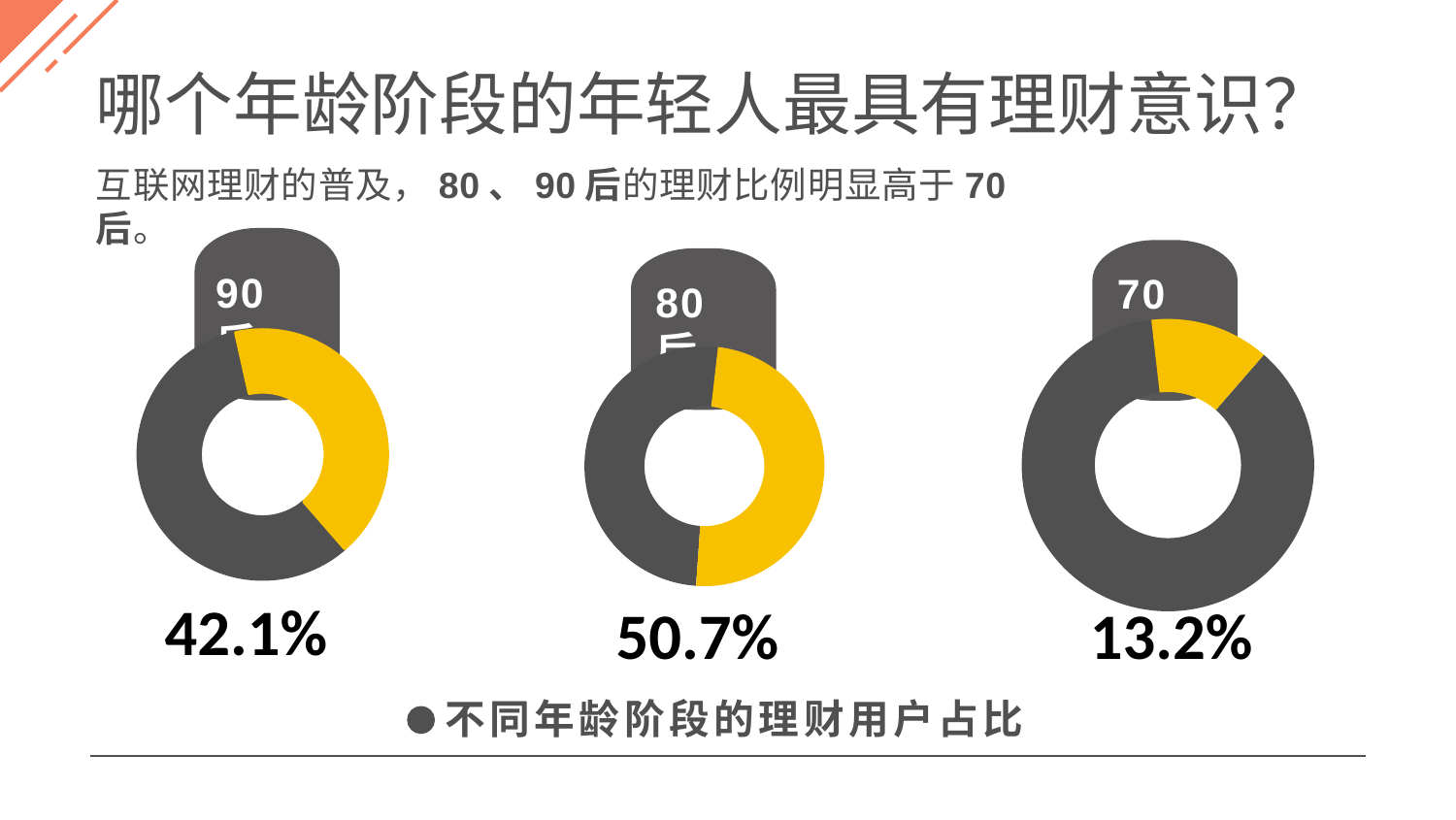

# 哪个年龄阶段的年轻人最具有理财意识？
互联网理财的普及，80、90后的理财比例明显高于70后。

90后

70后

80后

### Chart

| Category | 销售额 |
|---|---|
| 第一季度 | 50.7 |
| 第二季度 | 49.3 |

### Chart

| Category | 销售额 |
|---|---|
| 第一季度 | 57.9 |
| 第二季度 | 42.1 |

### Chart

| Category | 销售额 |
|---|---|
| 第一季度 | 86.8 |
| 第二季度 | 13.2 |
42.1%
13.2%
50.7%
不同年龄阶段的理财用户占比